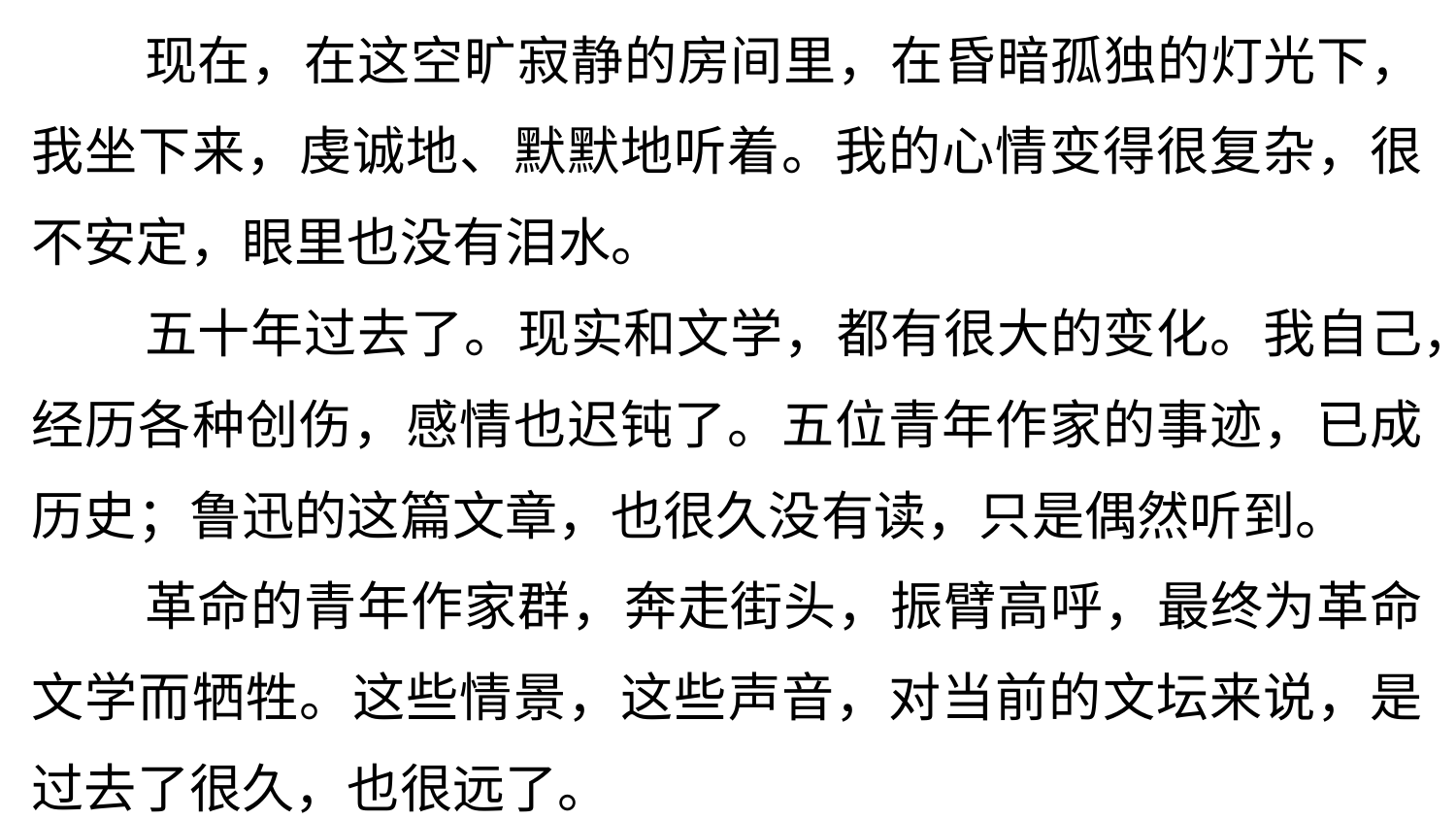

现在，在这空旷寂静的房间里，在昏暗孤独的灯光下，我坐下来，虔诚地、默默地听着。我的心情变得很复杂，很不安定，眼里也没有泪水。
        五十年过去了。现实和文学，都有很大的变化。我自己，经历各种创伤，感情也迟钝了。五位青年作家的事迹，已成历史；鲁迅的这篇文章，也很久没有读，只是偶然听到。
        革命的青年作家群，奔走街头，振臂高呼，最终为革命文学而牺牲。这些情景，这些声音，对当前的文坛来说，是过去了很久，也很远了。